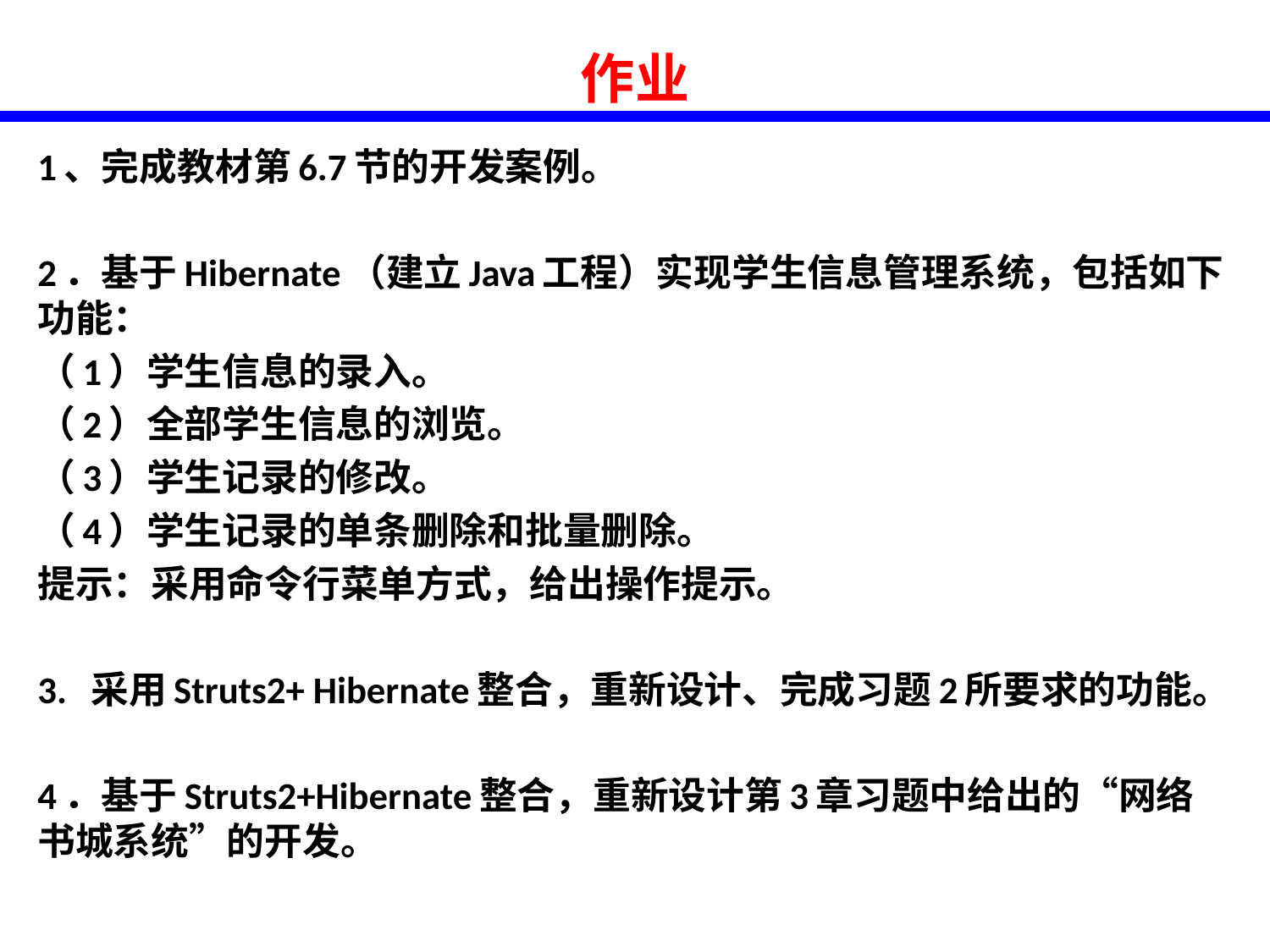

# 作业
1、完成教材第6.7节的开发案例。

2．基于Hibernate（建立Java工程）实现学生信息管理系统，包括如下功能：
（1）学生信息的录入。
（2）全部学生信息的浏览。
（3）学生记录的修改。
（4）学生记录的单条删除和批量删除。
提示：采用命令行菜单方式，给出操作提示。

3.  采用Struts2+ Hibernate整合，重新设计、完成习题2所要求的功能。

4．基于Struts2+Hibernate整合，重新设计第3章习题中给出的“网络书城系统”的开发。